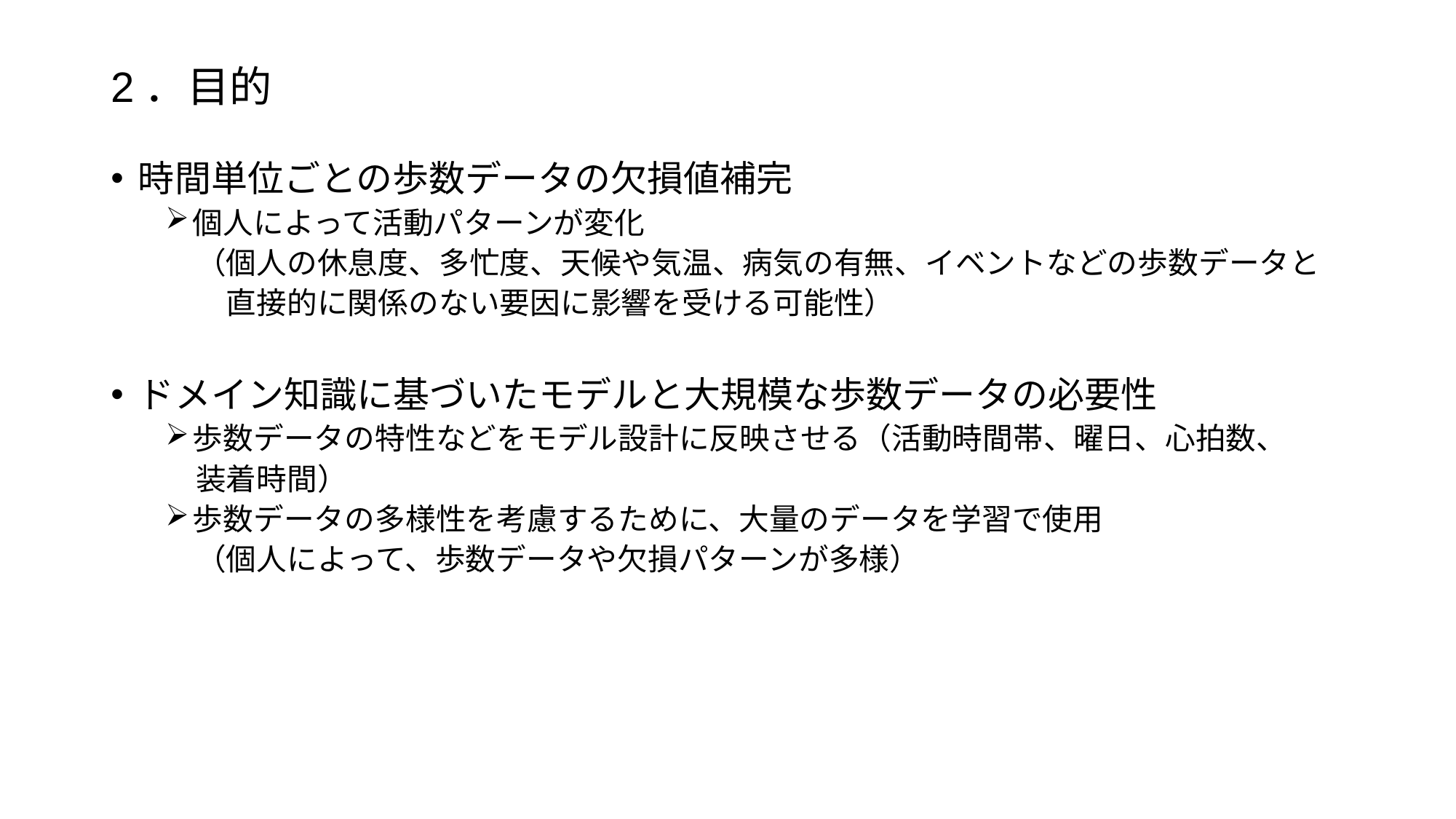

# 2．目的
時間単位ごとの歩数データの欠損値補完
個人によって活動パターンが変化
　（個人の休息度、多忙度、天候や気温、病気の有無、イベントなどの歩数データと
　　直接的に関係のない要因に影響を受ける可能性）

ドメイン知識に基づいたモデルと大規模な歩数データの必要性
歩数データの特性などをモデル設計に反映させる（活動時間帯、曜日、心拍数、
　装着時間）
歩数データの多様性を考慮するために、大量のデータを学習で使用
　（個人によって、歩数データや欠損パターンが多様）